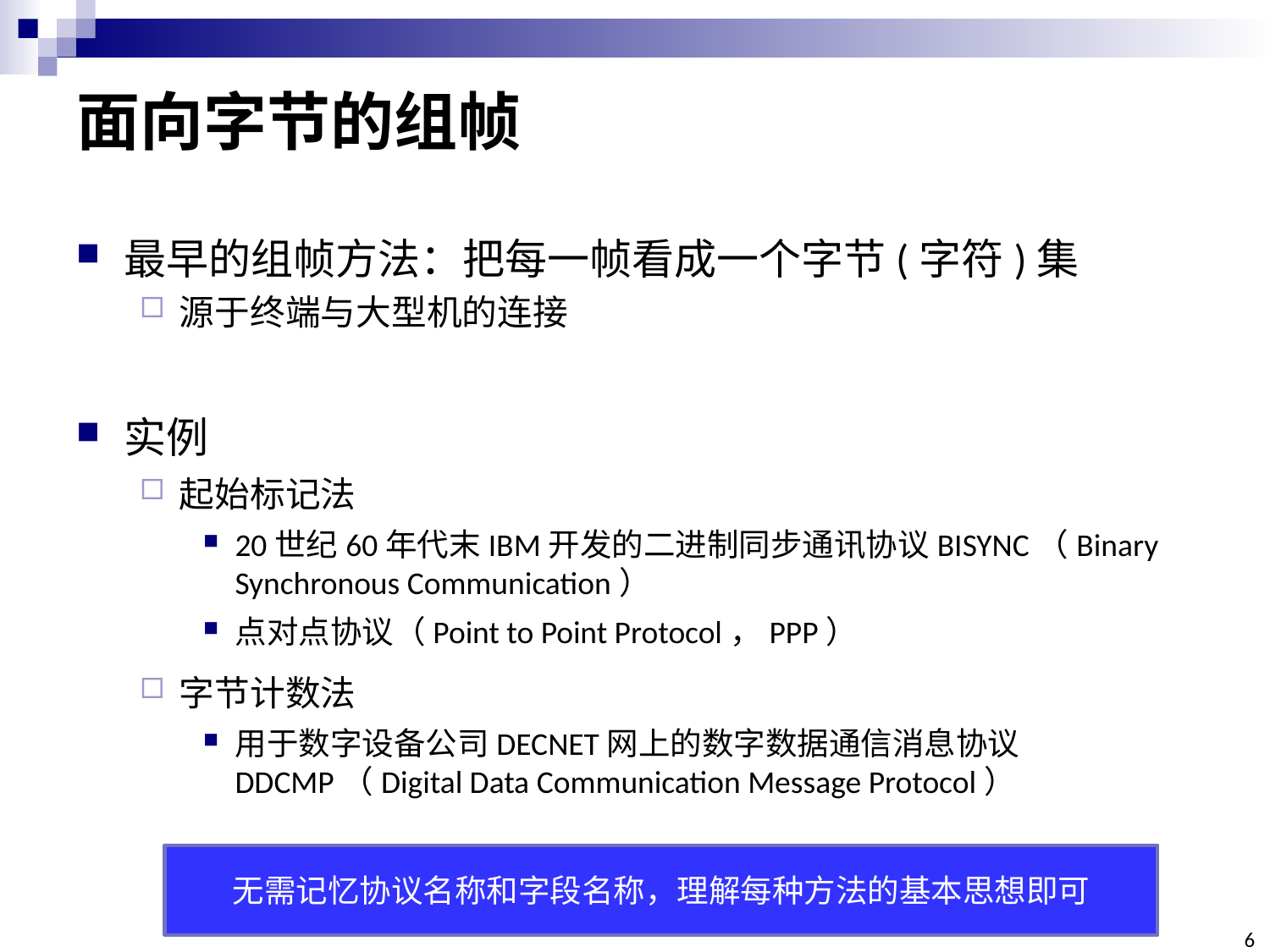

# 面向字节的组帧
最早的组帧方法：把每一帧看成一个字节(字符)集
源于终端与大型机的连接
实例
起始标记法
20世纪60年代末IBM开发的二进制同步通讯协议BISYNC（Binary Synchronous Communication）
点对点协议（Point to Point Protocol，PPP）
字节计数法
用于数字设备公司DECNET网上的数字数据通信消息协议DDCMP（Digital Data Communication Message Protocol）
无需记忆协议名称和字段名称，理解每种方法的基本思想即可
6